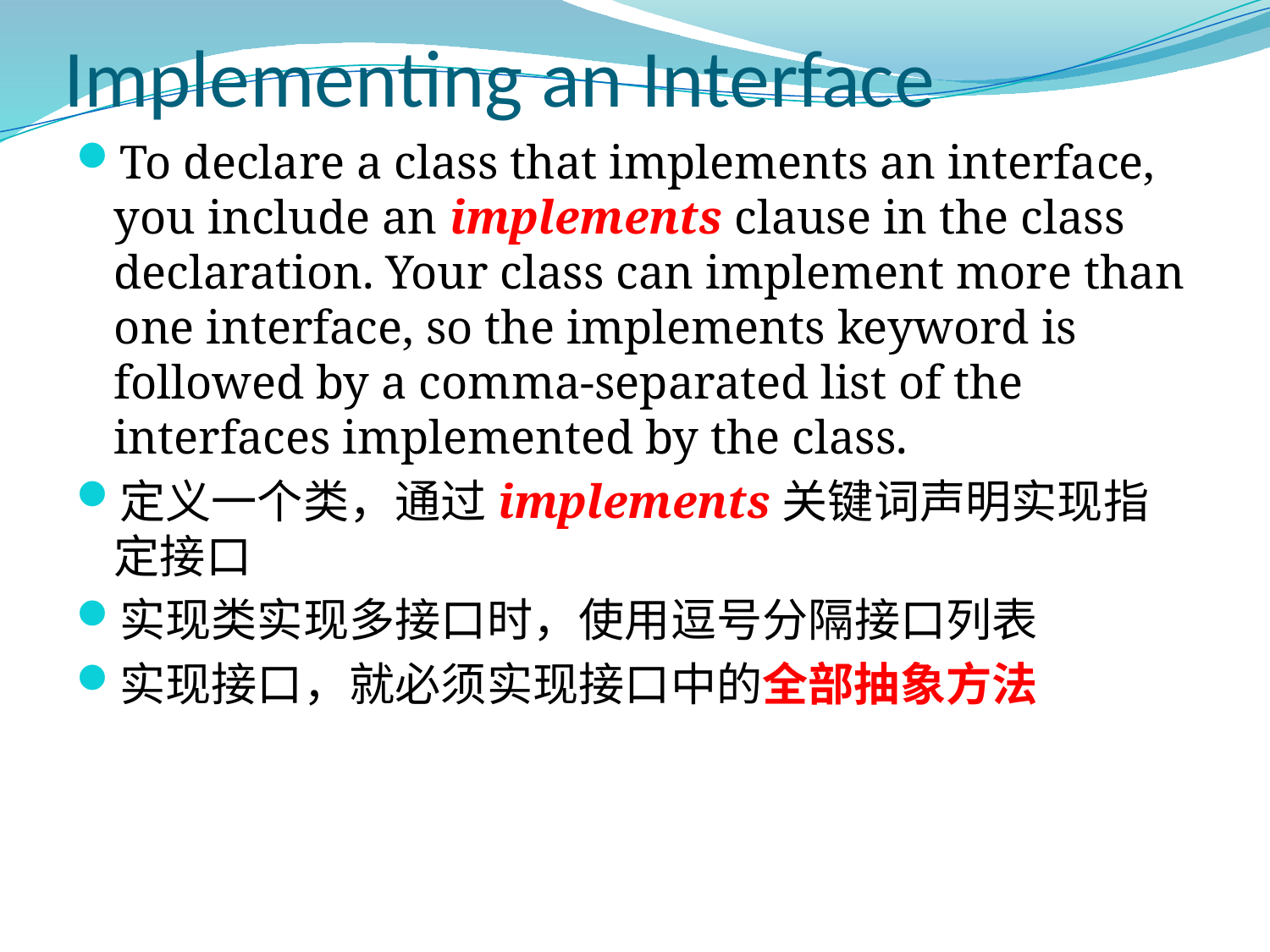

# Implementing an Interface
To declare a class that implements an interface, you include an implements clause in the class declaration. Your class can implement more than one interface, so the implements keyword is followed by a comma-separated list of the interfaces implemented by the class.
定义一个类，通过implements关键词声明实现指定接口
实现类实现多接口时，使用逗号分隔接口列表
实现接口，就必须实现接口中的全部抽象方法
32